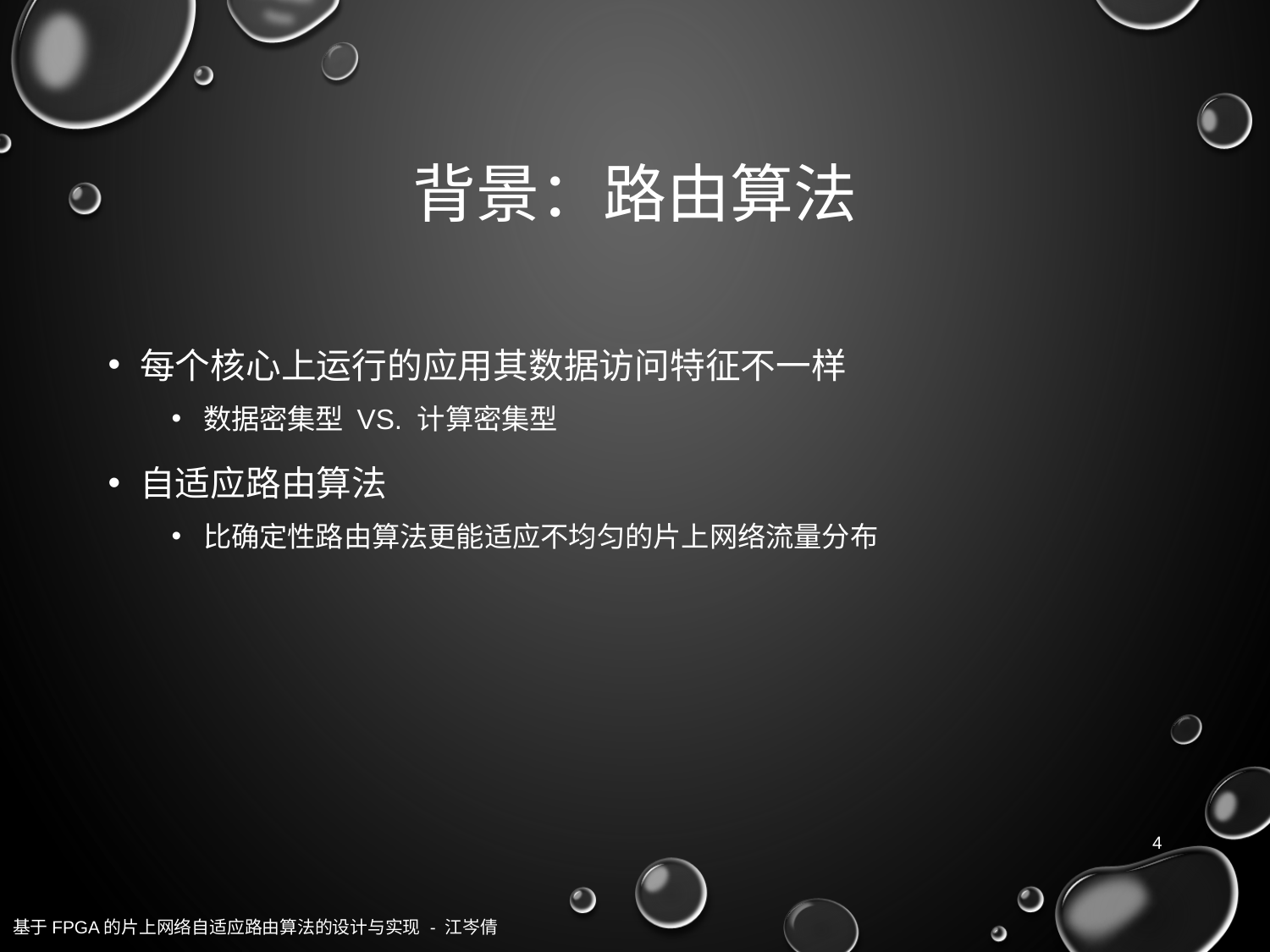

# 背景：路由算法
每个核心上运行的应用其数据访问特征不一样
数据密集型 vs. 计算密集型
自适应路由算法
比确定性路由算法更能适应不均匀的片上网络流量分布
4
基于FPGA的片上网络自适应路由算法的设计与实现 - 江岑倩